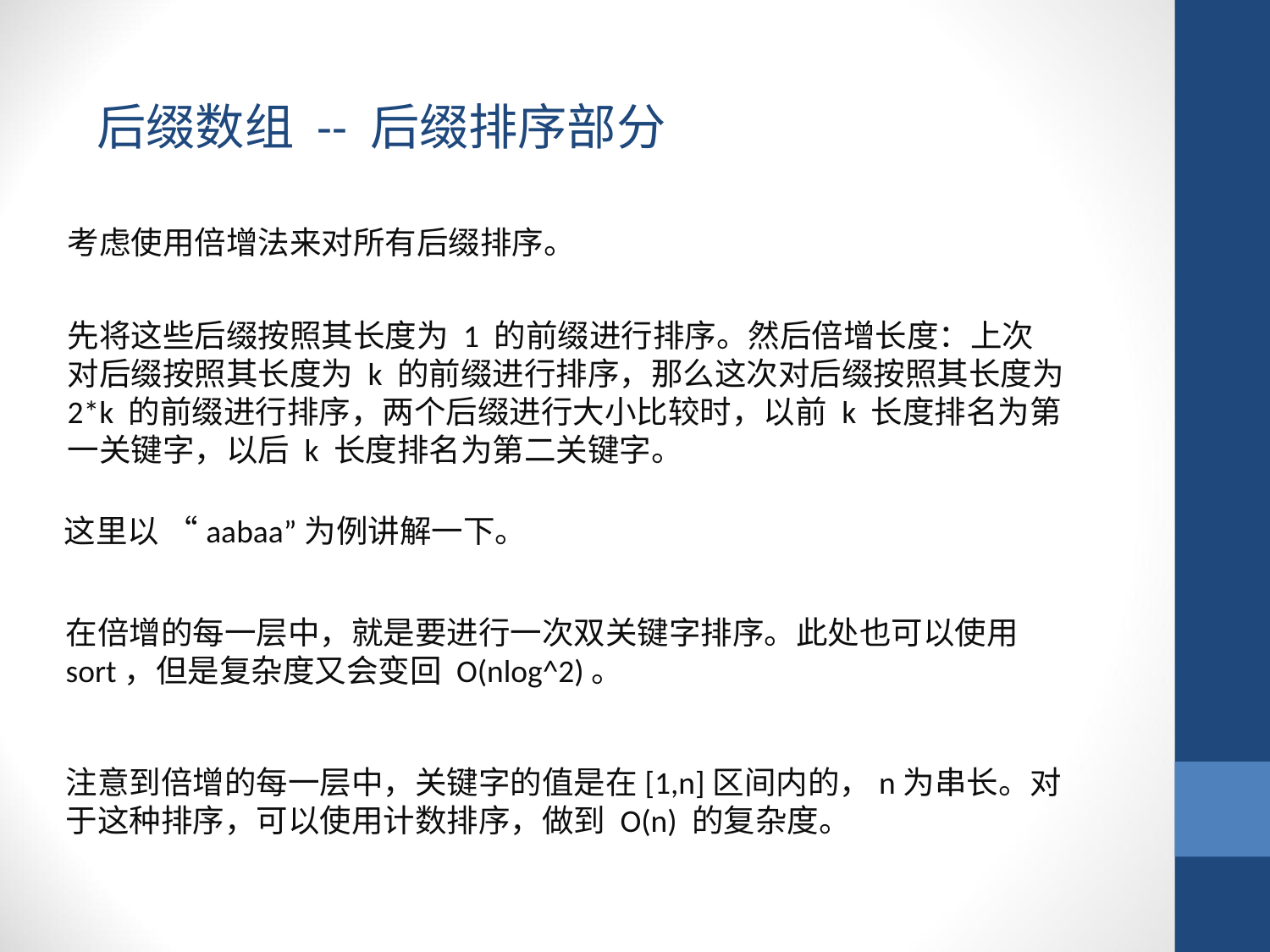

后缀数组 -- 后缀排序部分
考虑使用倍增法来对所有后缀排序。
先将这些后缀按照其长度为 1 的前缀进行排序。然后倍增长度：上次对后缀按照其长度为 k 的前缀进行排序，那么这次对后缀按照其长度为 2*k 的前缀进行排序，两个后缀进行大小比较时，以前 k 长度排名为第一关键字，以后 k 长度排名为第二关键字。
这里以 “aabaa”为例讲解一下。
在倍增的每一层中，就是要进行一次双关键字排序。此处也可以使用 sort，但是复杂度又会变回 O(nlog^2)。
注意到倍增的每一层中，关键字的值是在[1,n]区间内的，n为串长。对于这种排序，可以使用计数排序，做到 O(n) 的复杂度。